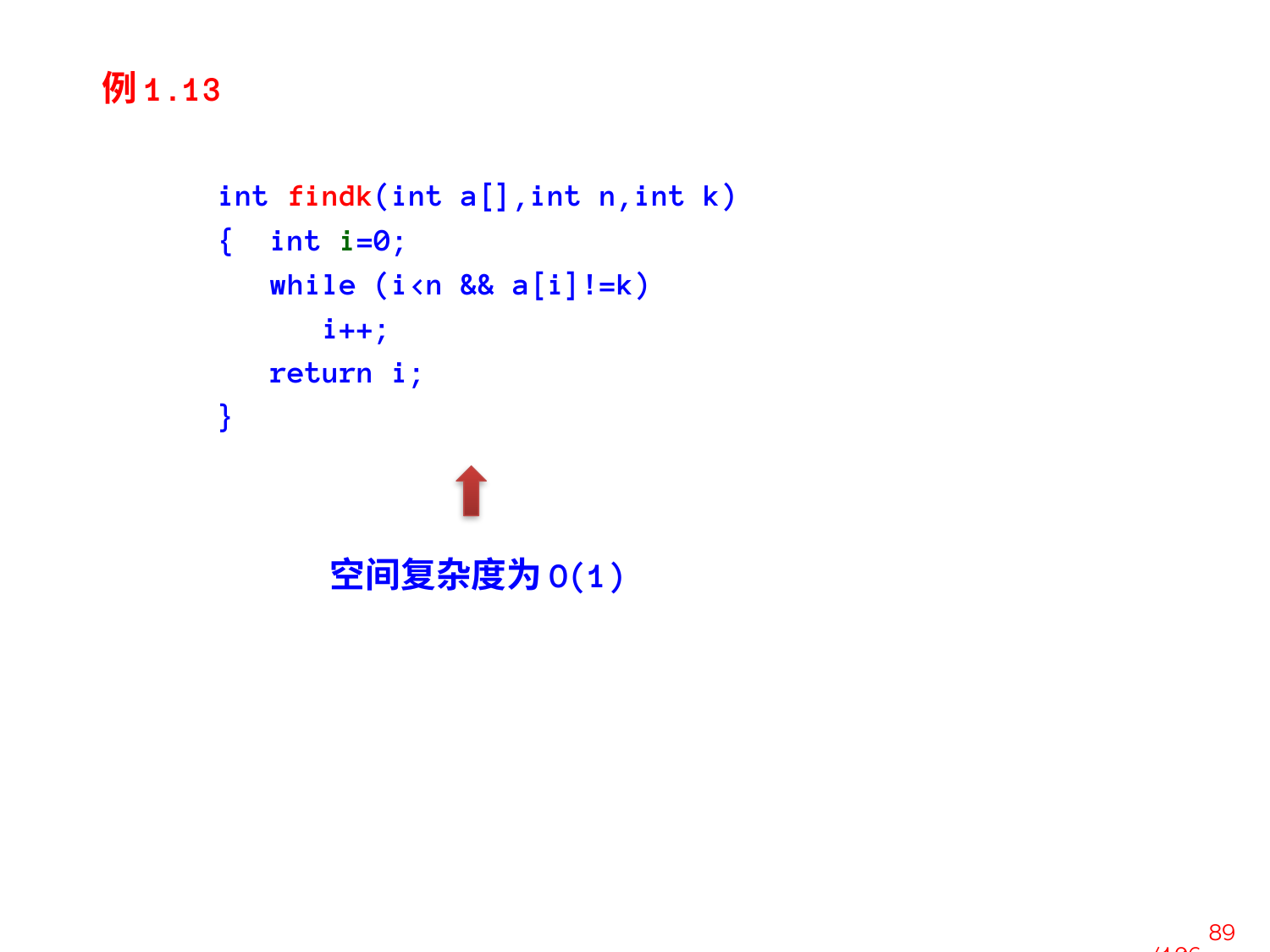

例1.13
int findk(int a[],int n,int k)
{  int i=0;
   while (i<n && a[i]!=k)
      i++;
   return i;
}

空间复杂度为O(1)
                 89/106